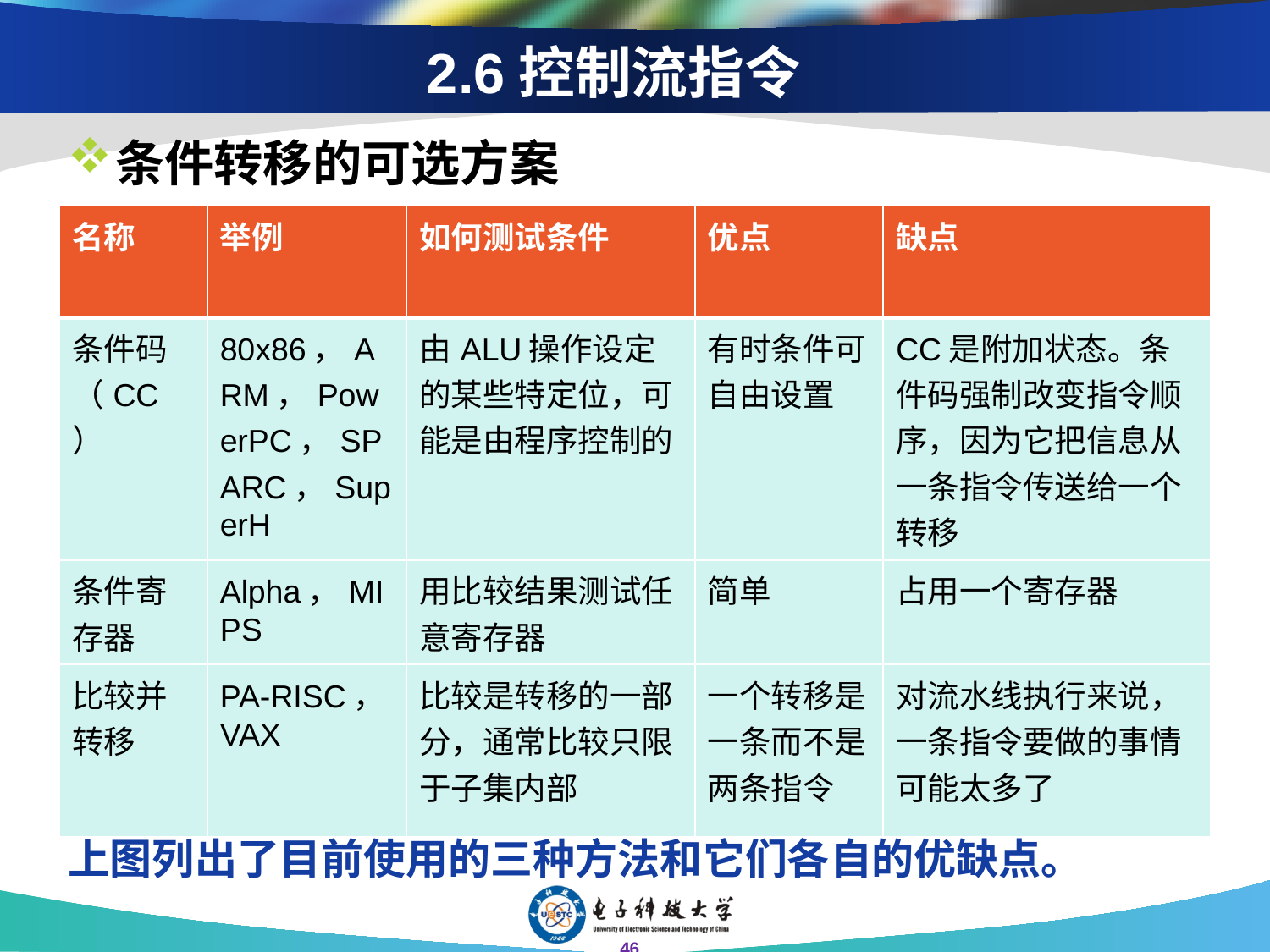

# 2.6控制流指令
条件转移的可选方案

上图列出了目前使用的三种方法和它们各自的优缺点。
| 名称 | 举例 | 如何测试条件 | 优点 | 缺点 |
| --- | --- | --- | --- | --- |
| 条件码（CC） | 80x86，ARM，PowerPC，SPARC，SuperH | 由ALU操作设定的某些特定位，可能是由程序控制的 | 有时条件可自由设置 | CC是附加状态。条件码强制改变指令顺序，因为它把信息从一条指令传送给一个转移 |
| 条件寄存器 | Alpha，MIPS | 用比较结果测试任意寄存器 | 简单 | 占用一个寄存器 |
| 比较并转移 | PA-RISC，VAX | 比较是转移的一部分，通常比较只限于子集内部 | 一个转移是一条而不是两条指令 | 对流水线执行来说，一条指令要做的事情可能太多了 |
46